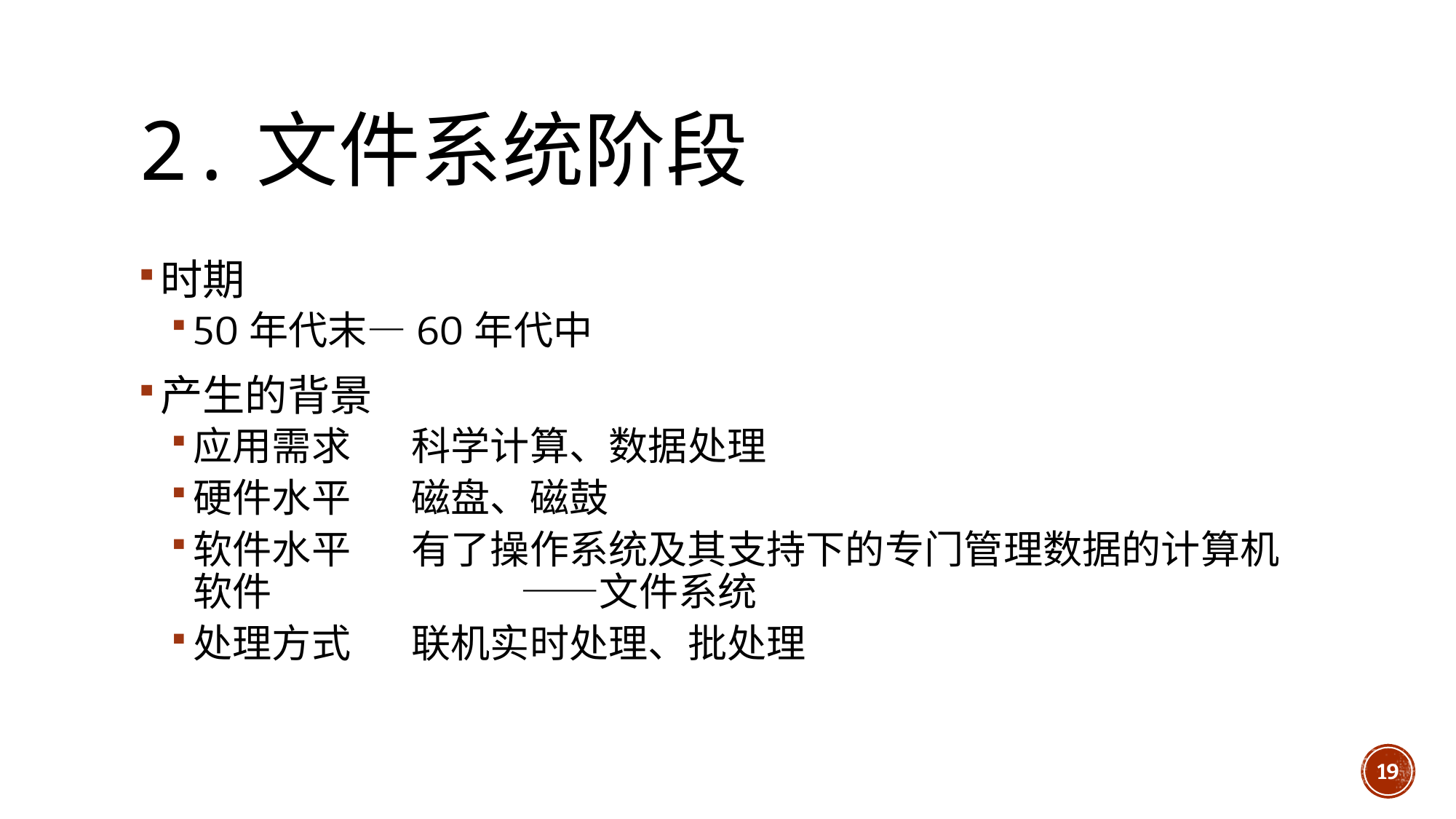

# 2.文件系统阶段
时期
50年代末—60年代中
产生的背景
应用需求	科学计算、数据处理
硬件水平	磁盘、磁鼓
软件水平	有了操作系统及其支持下的专门管理数据的计算机软件			——文件系统
处理方式	联机实时处理、批处理

19